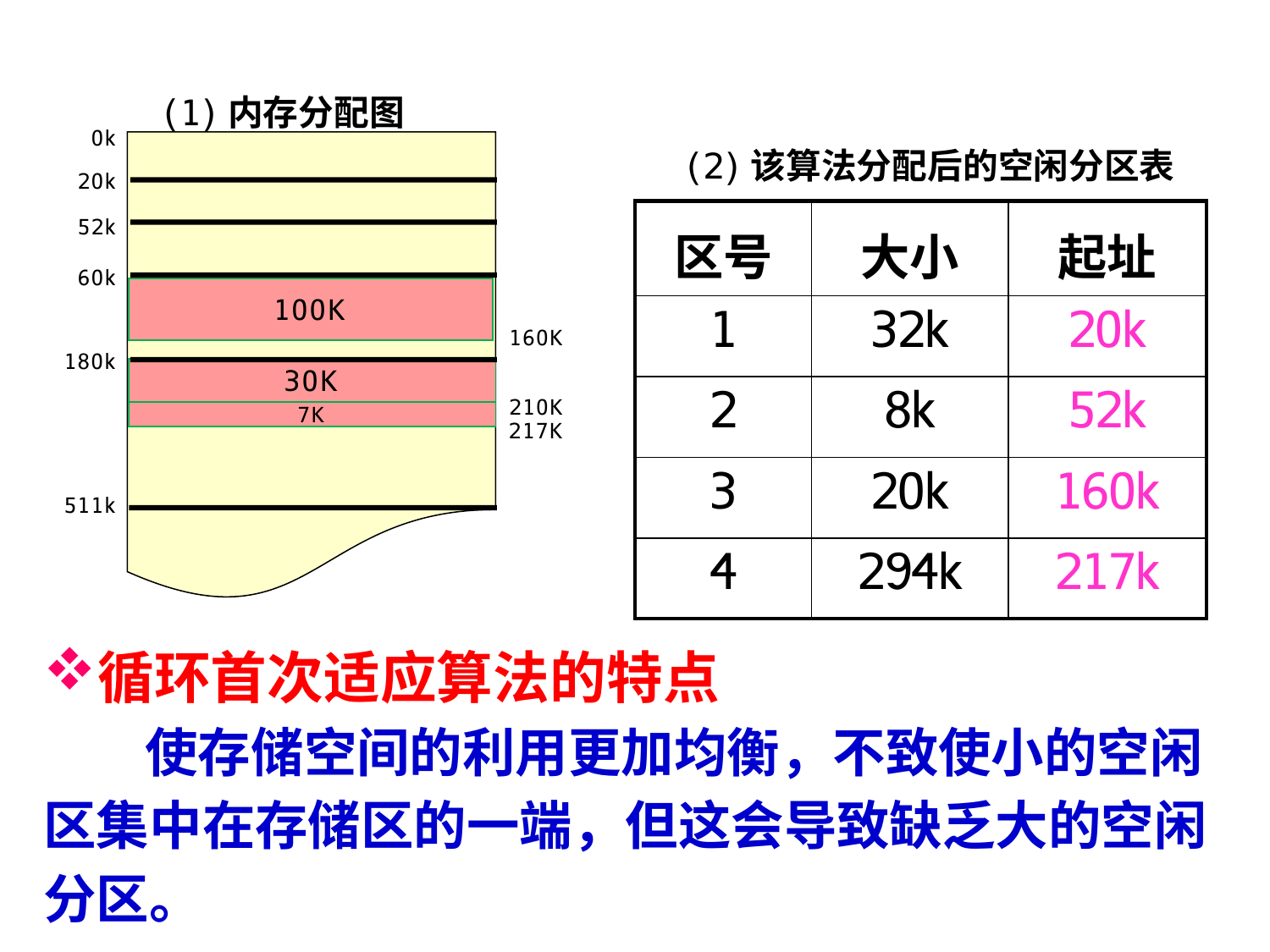

(1)内存分配图
    0k
  20k

  52k
  60k

180k

511k

(2)该算法分配后的空闲分区表

| 区号 | 大小 | 起址 |
| --- | --- | --- |
| 1 | 32k | 20k |
| 2 | 8k | 52k |
| 3 | 20k | 160k |
| 4 | 294k | 217k |

160K

210K

100K
30K

217K
7K

循环首次适应算法的特点
        使存储空间的利用更加均衡，不致使小的空闲区集中在存储区的一端，但这会导致缺乏大的空闲分区。